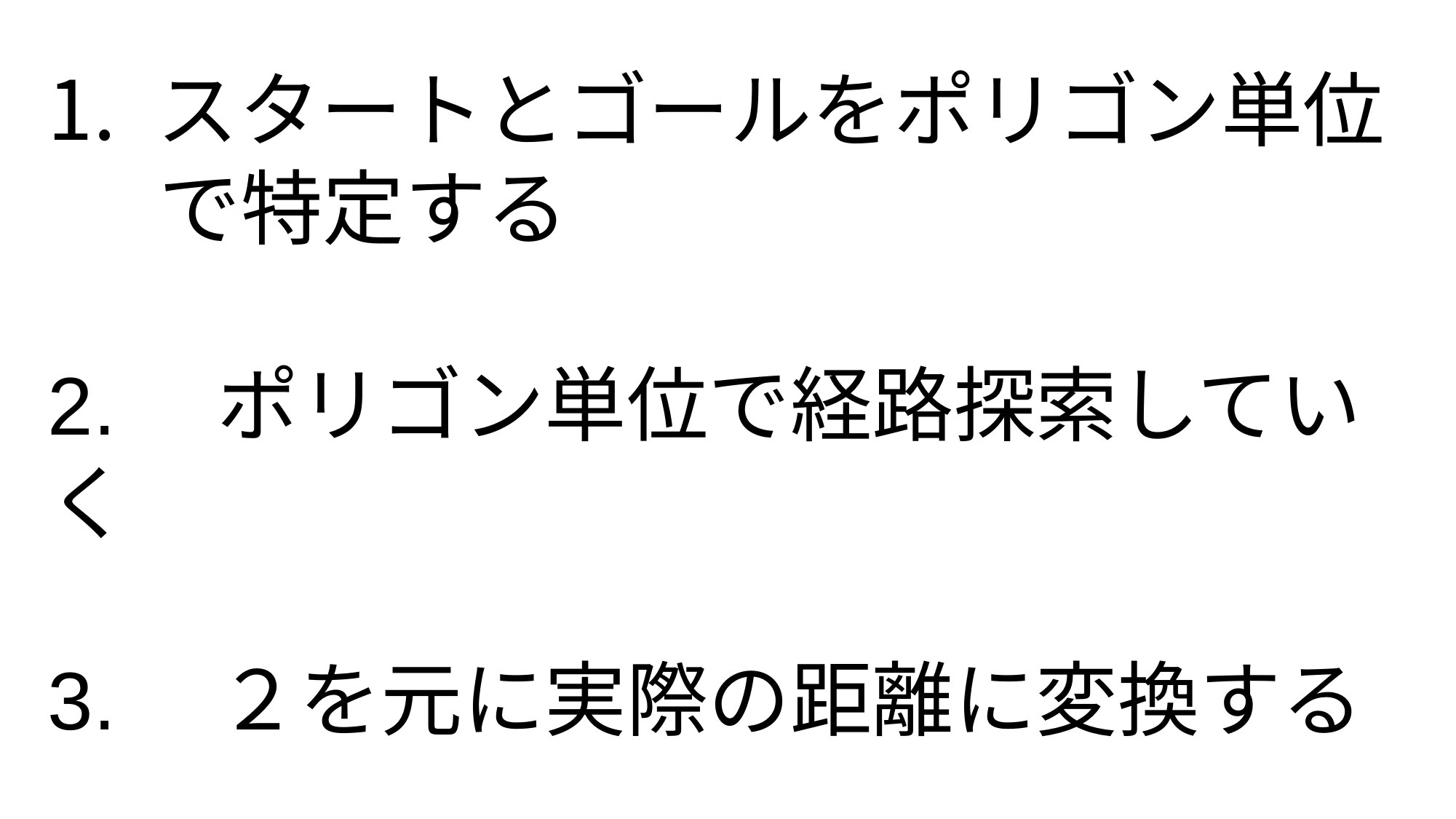

スタートとゴールをポリゴン単位
     で特定する

2.　ポリゴン単位で経路探索していく

3.　２を元に実際の距離に変換する